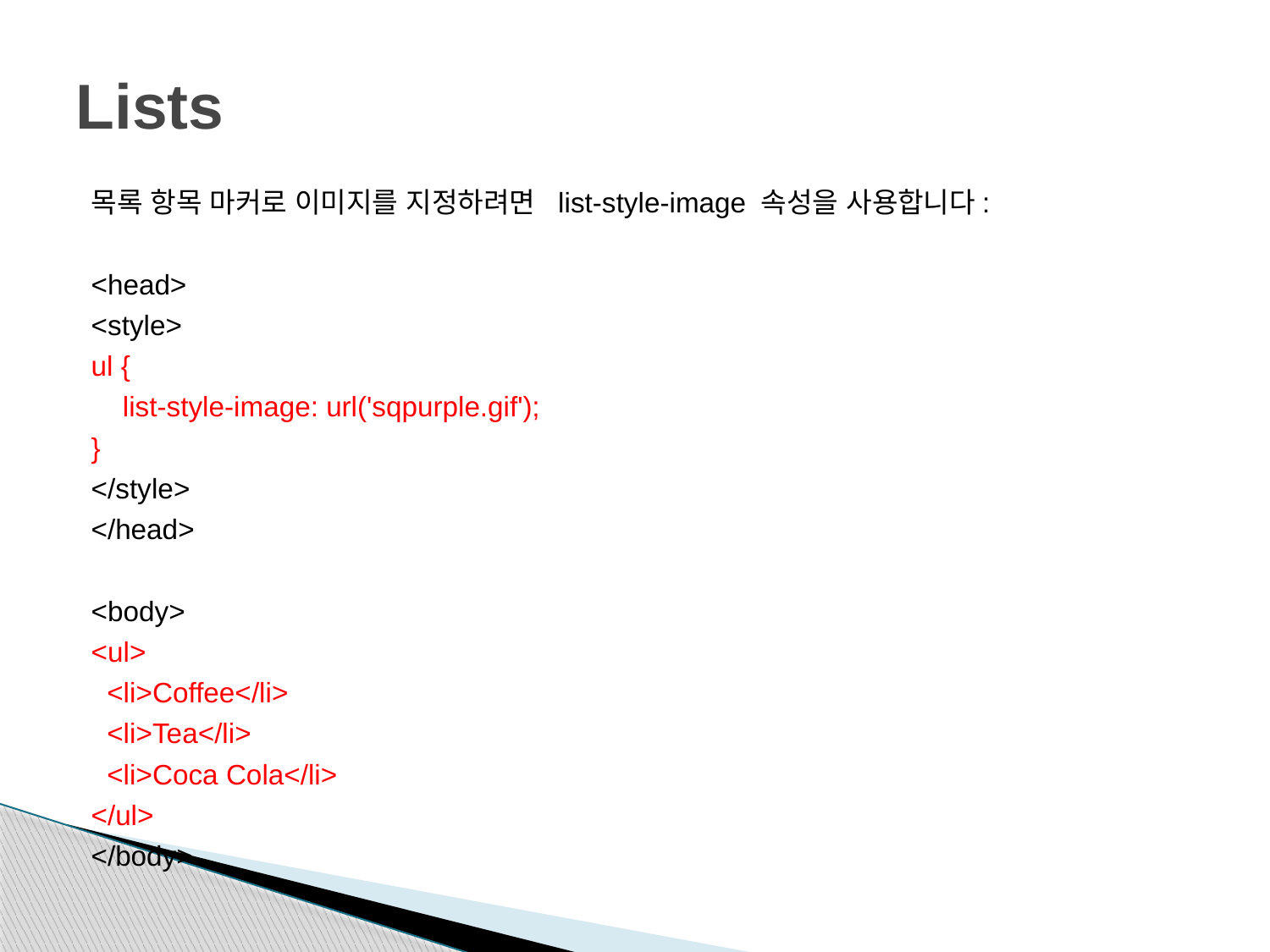

# Lists
목록 항목 마커로 이미지를 지정하려면  list-style-image 속성을 사용합니다:

<head>
<style>
ul {
    list-style-image: url('sqpurple.gif');
}
</style>
</head>

<body>
<ul>
  <li>Coffee</li>
  <li>Tea</li>
  <li>Coca Cola</li>
</ul>
</body>